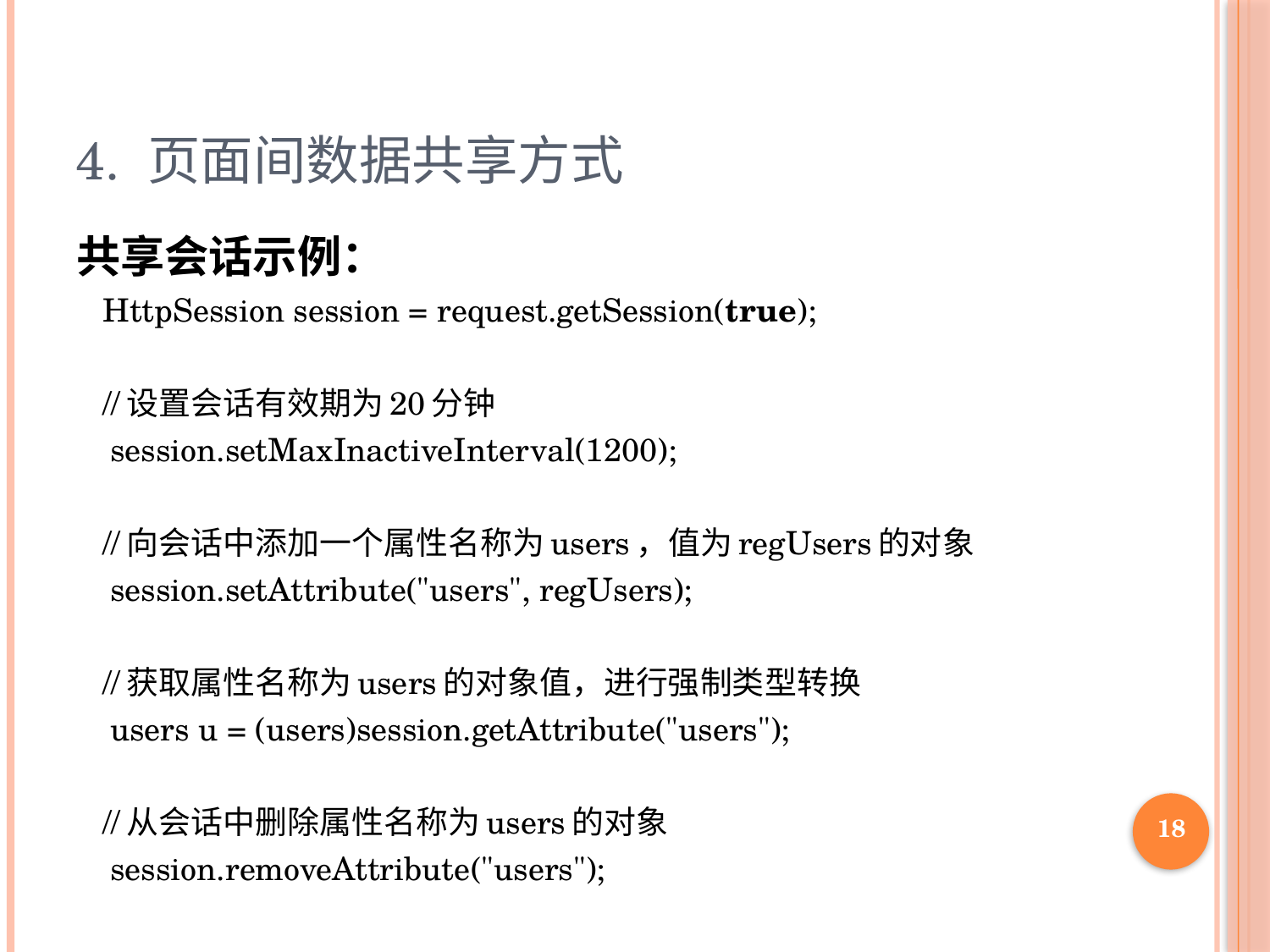

# 4. 页面间数据共享方式
共享会话示例：
   HttpSession session = request.getSession(true);

   //设置会话有效期为20分钟
	session.setMaxInactiveInterval(1200);

   //向会话中添加一个属性名称为users，值为regUsers的对象
	session.setAttribute("users", regUsers);

   //获取属性名称为users的对象值，进行强制类型转换
	users u = (users)session.getAttribute("users");

   //从会话中删除属性名称为users的对象
	session.removeAttribute("users");
18